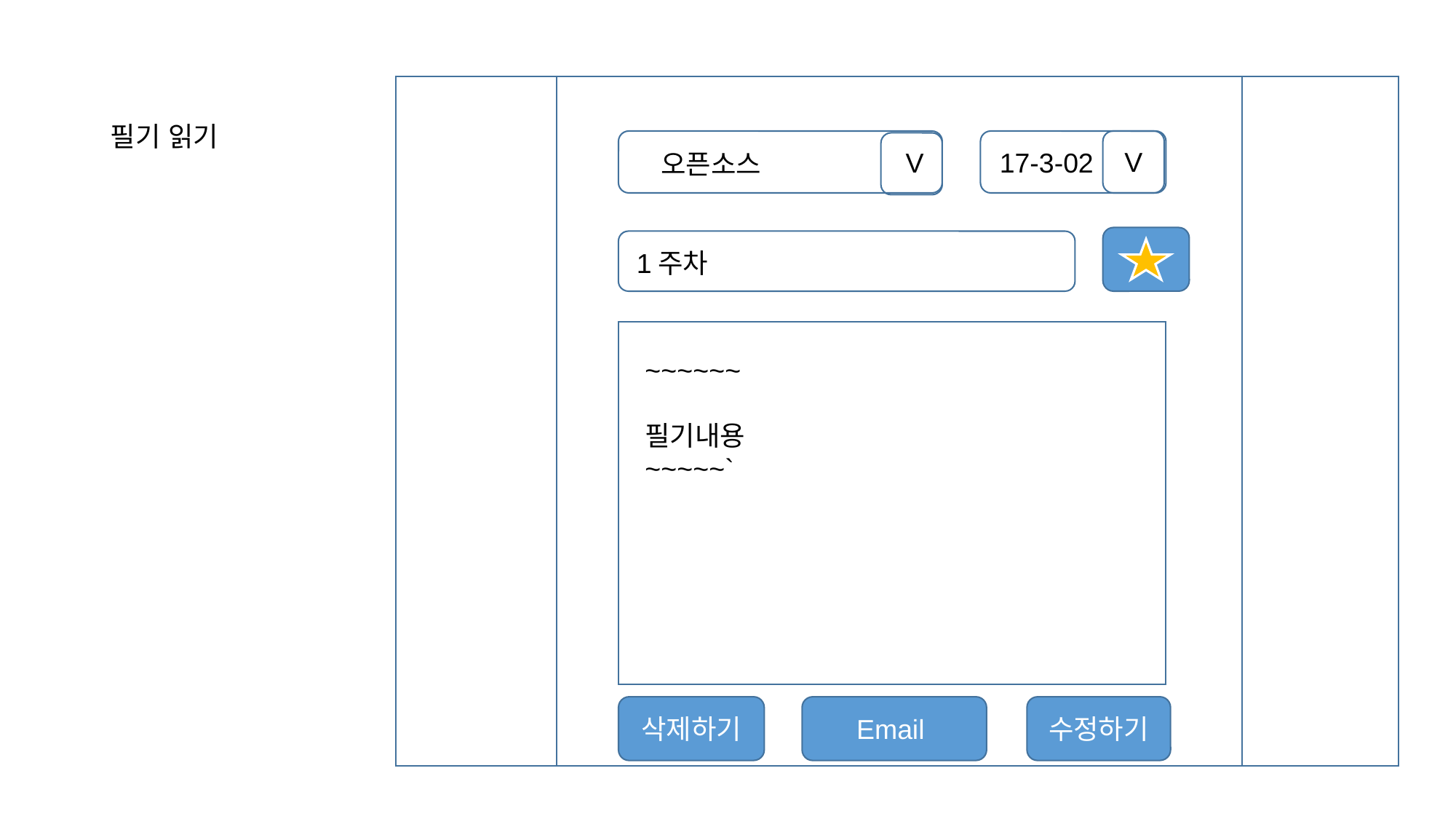

V
V
17-3-02
오픈소스

1주차

~~~~~~

필기내용
~~~~~`
삭제하기
Email

수정하기
필기 읽기